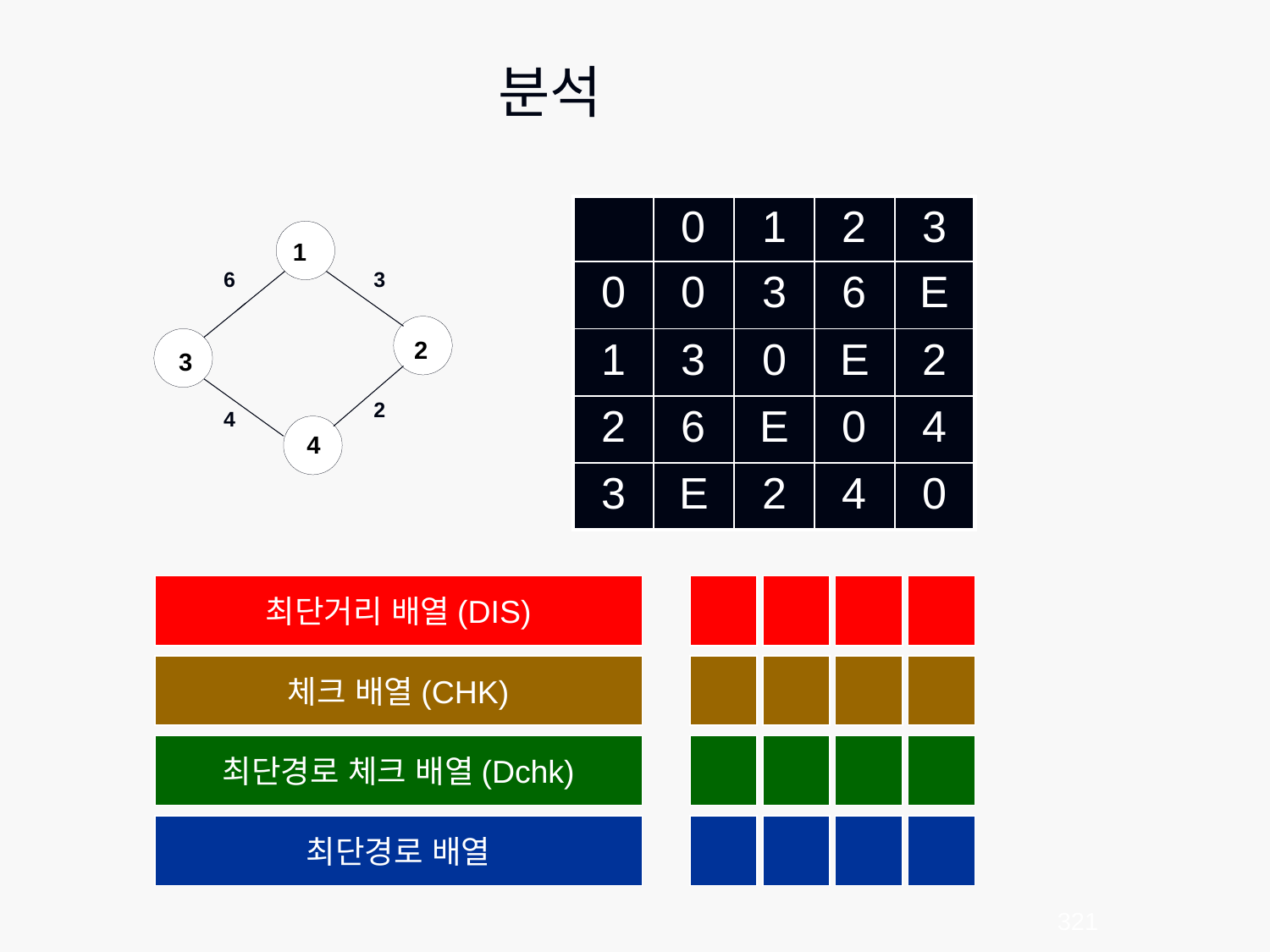

분석
|  | 0 | 1 | 2 | 3 |
| --- | --- | --- | --- | --- |
| 0 | 0 | 3 | 6 | E |
| 1 | 3 | 0 | E | 2 |
| 2 | 6 | E | 0 | 4 |
| 3 | E | 2 | 4 | 0 |

1
6
3

2
3

2
4

4
최단거리 배열(DIS)

체크 배열(CHK)

최단경로 체크 배열(Dchk)

최단경로 배열

321